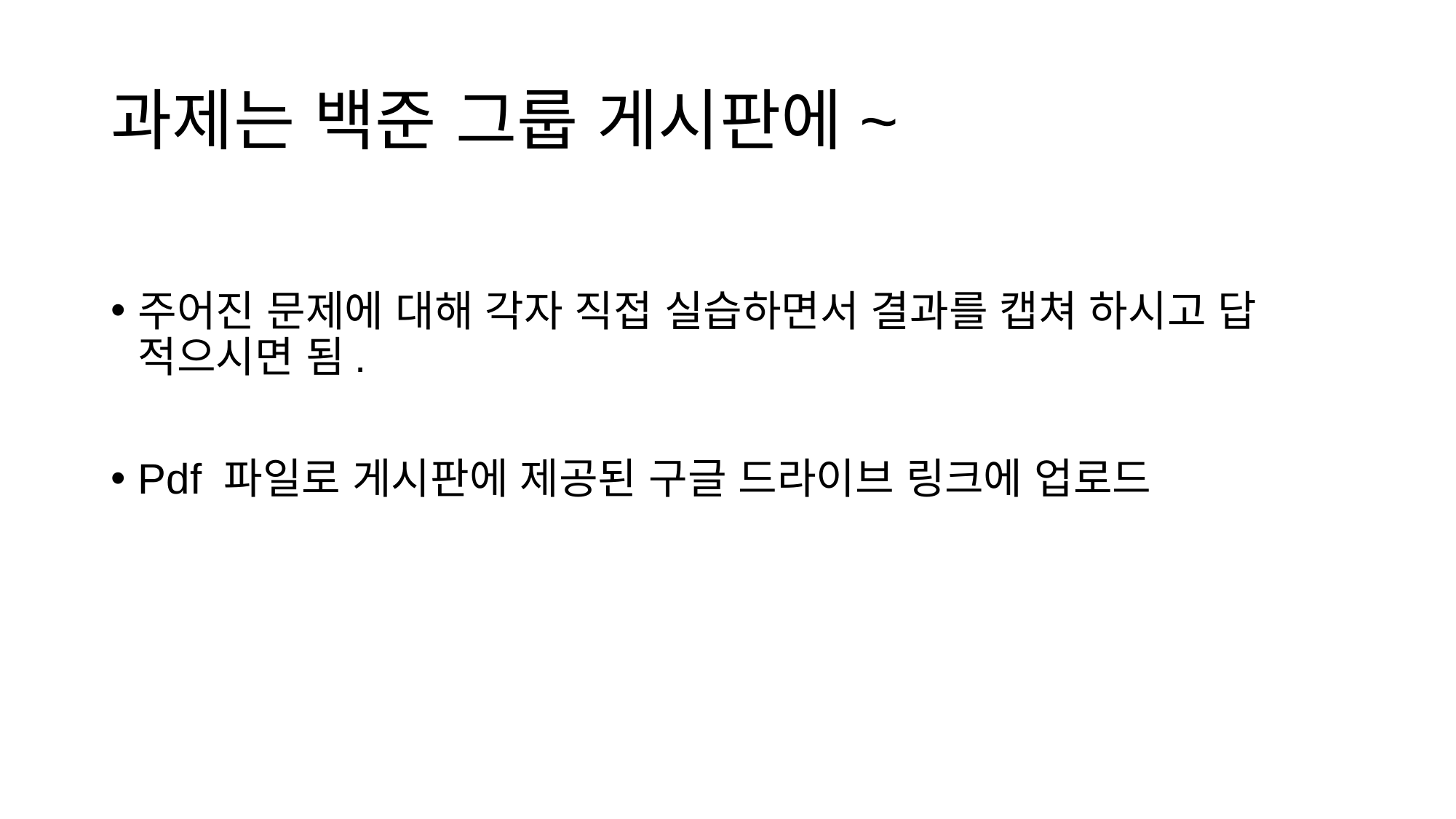

# 과제는 백준 그룹 게시판에~

주어진 문제에 대해 각자 직접 실습하면서 결과를 캡쳐 하시고 답 적으시면 됨.

Pdf 파일로 게시판에 제공된 구글 드라이브 링크에 업로드